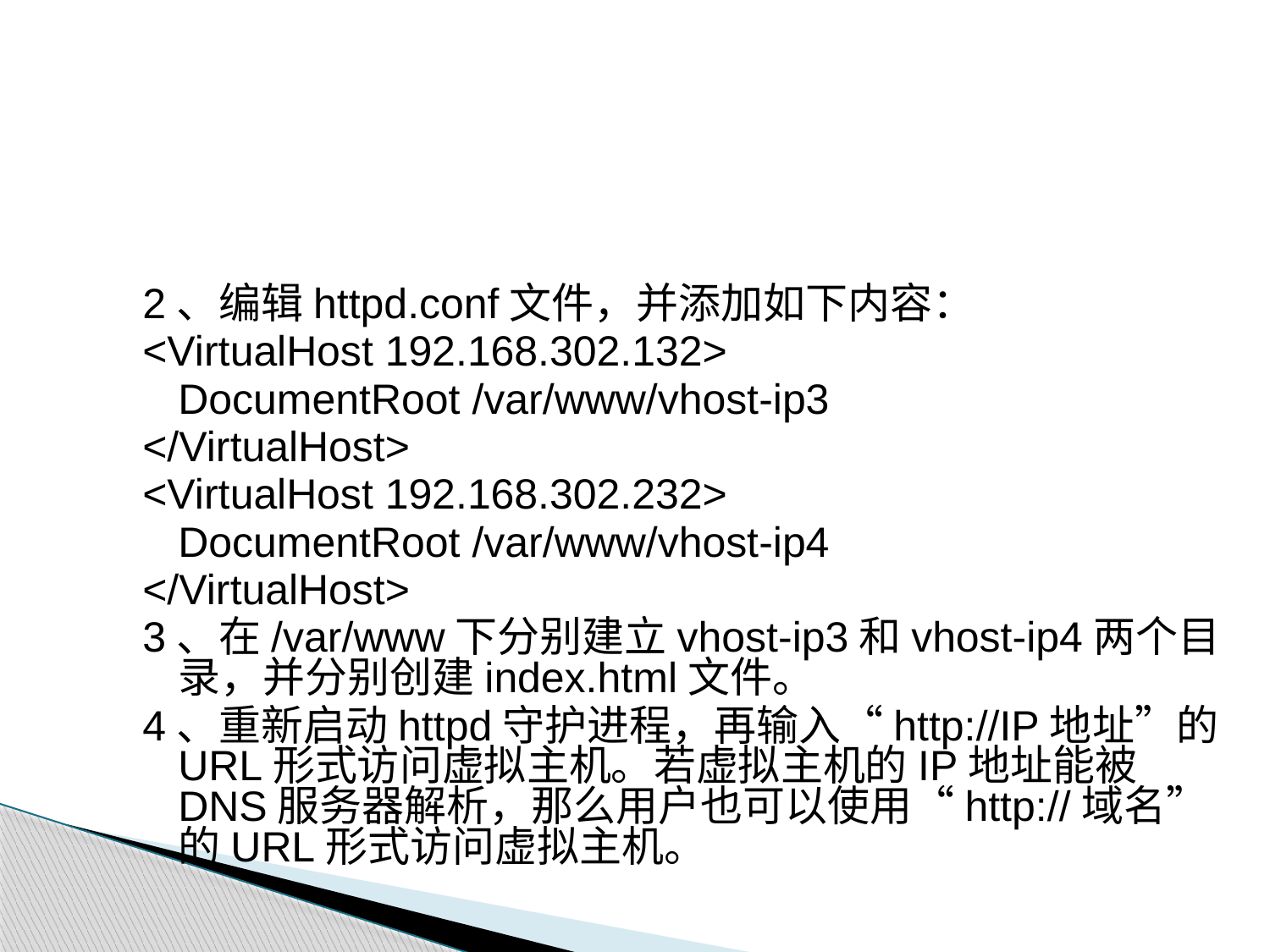

#
2、编辑httpd.conf文件，并添加如下内容：
<VirtualHost 192.168.302.132>
	DocumentRoot /var/www/vhost-ip3
</VirtualHost>
<VirtualHost 192.168.302.232>
	DocumentRoot /var/www/vhost-ip4
</VirtualHost>
3、在/var/www下分别建立vhost-ip3和vhost-ip4两个目录，并分别创建index.html文件。
4、重新启动httpd守护进程，再输入“http://IP地址”的URL形式访问虚拟主机。若虚拟主机的IP地址能被DNS服务器解析，那么用户也可以使用“http://域名”的URL形式访问虚拟主机。